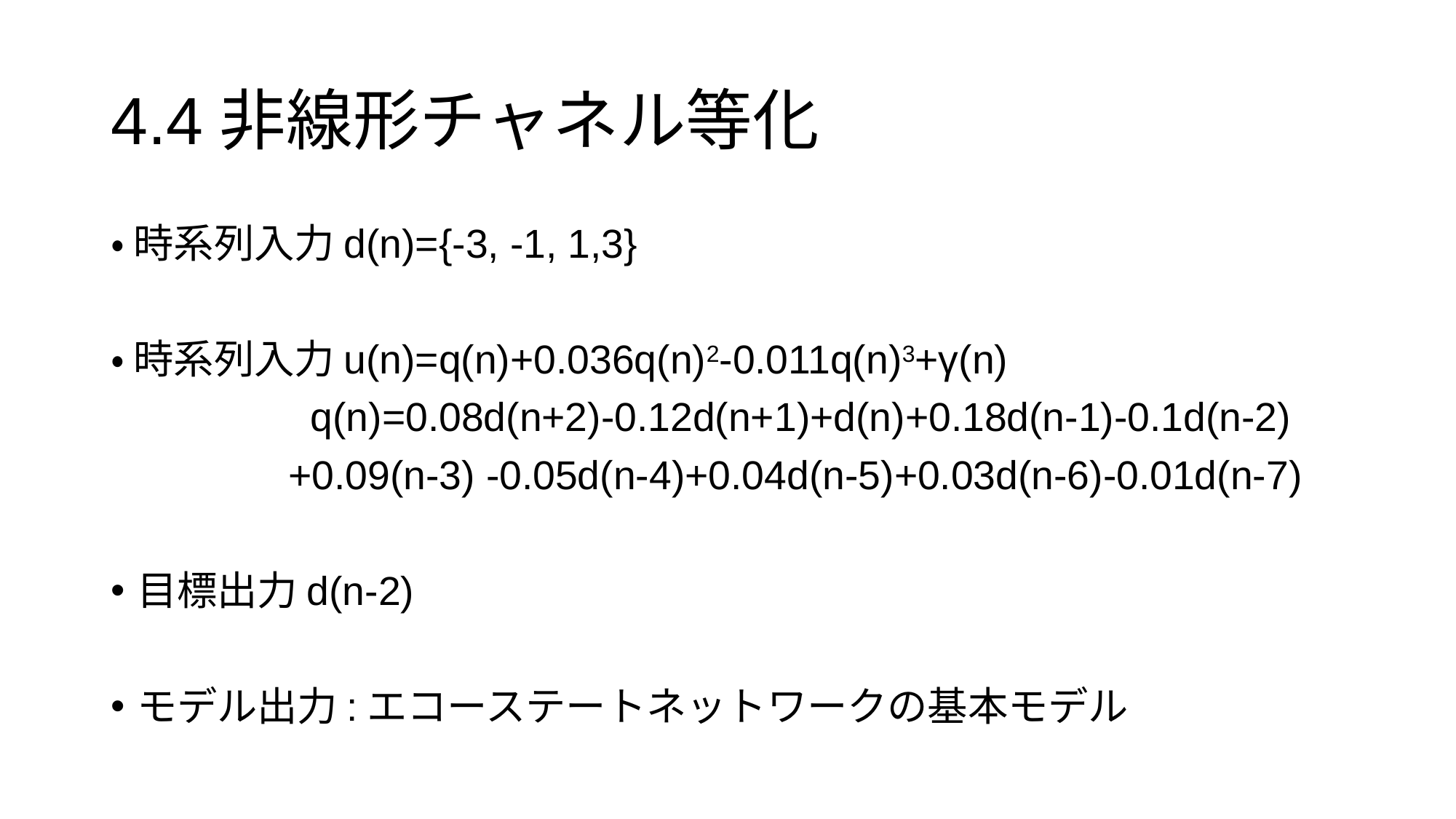

# 4.4非線形チャネル等化
•時系列入力d(n)={-3, -1, 1,3}

•時系列入力u(n)=q(n)+0.036q(n)2-0.011q(n)3+γ(n)
                  q(n)=0.08d(n+2)-0.12d(n+1)+d(n)+0.18d(n-1)-0.1d(n-2)
                +0.09(n-3) -0.05d(n-4)+0.04d(n-5)+0.03d(n-6)-0.01d(n-7)

目標出力d(n-2)

モデル出力:エコーステートネットワークの基本モデル